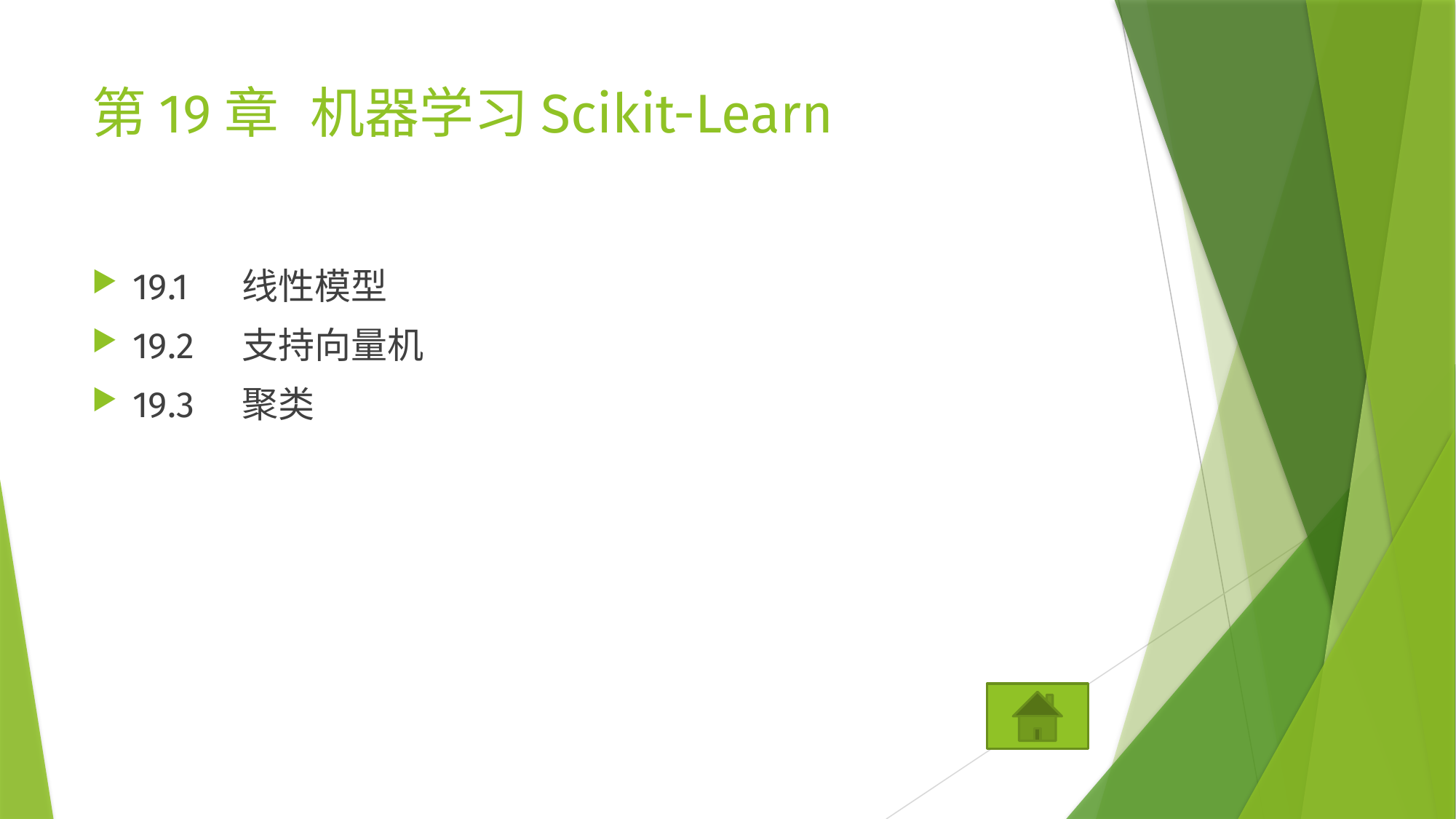

# 第19章	机器学习Scikit-Learn
19.1	线性模型
19.2	支持向量机
19.3	聚类